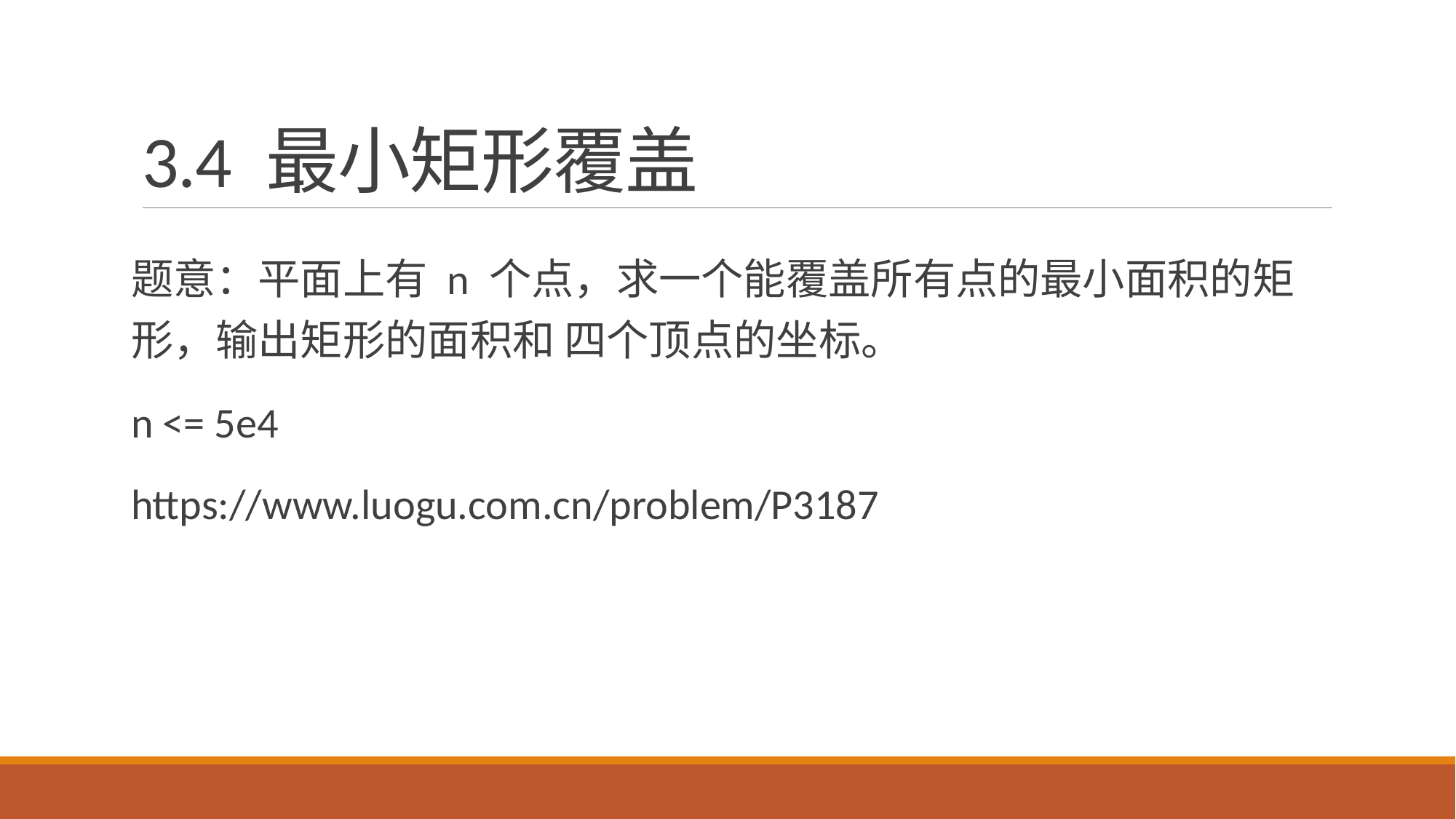

# 3.4 最小矩形覆盖
题意：平面上有 n 个点，求一个能覆盖所有点的最小面积的矩形，输出矩形的面积和 四个顶点的坐标。
n <= 5e4
https://www.luogu.com.cn/problem/P3187